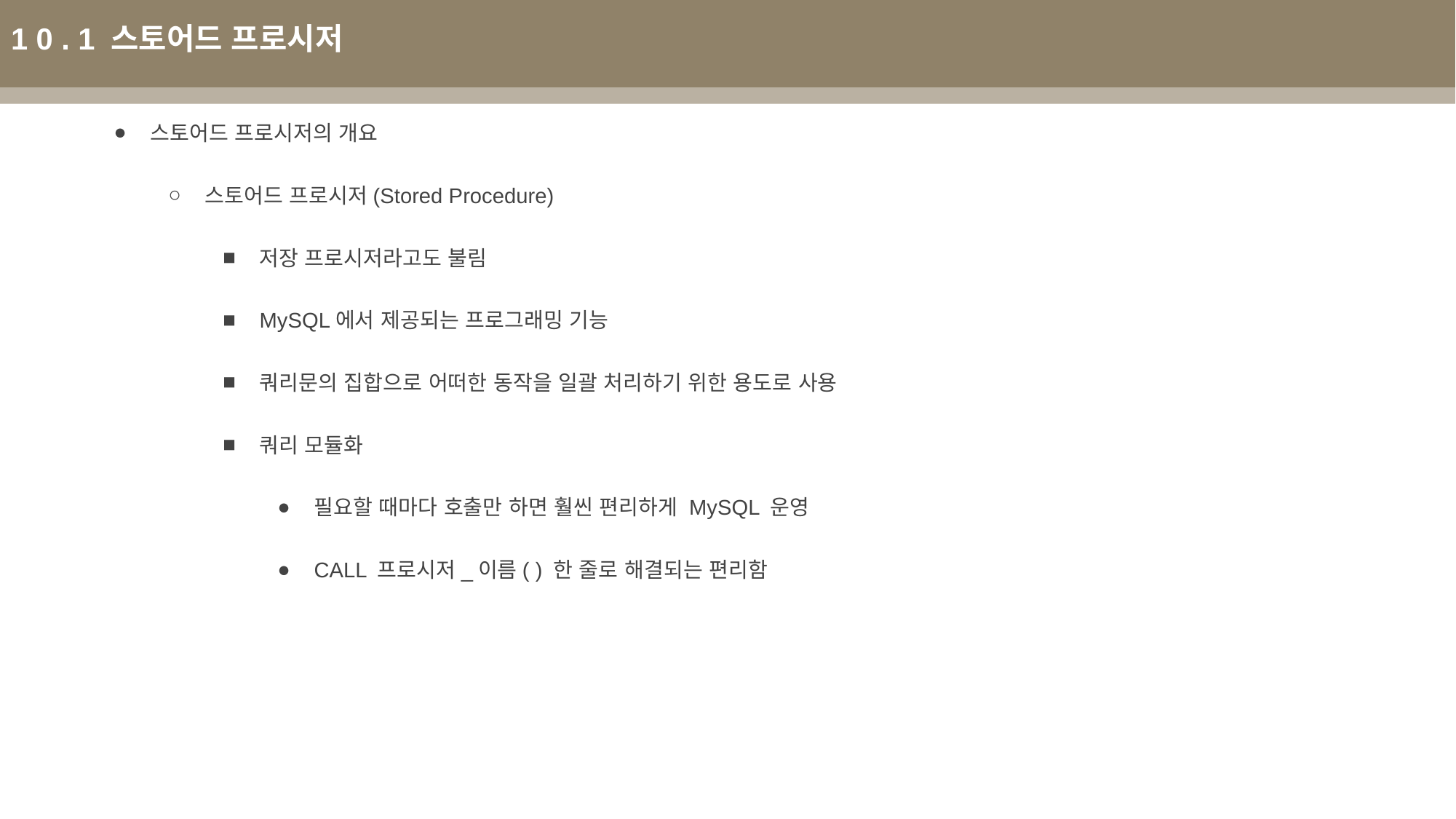

1 0 . 1 스토어드 프로시저
스토어드 프로시저의 개요
스토어드 프로시저(Stored Procedure)
저장 프로시저라고도 불림
MySQL에서 제공되는 프로그래밍 기능
쿼리문의 집합으로 어떠한 동작을 일괄 처리하기 위한 용도로 사용
쿼리 모듈화
필요할 때마다 호출만 하면 훨씬 편리하게 MySQL 운영
CALL 프로시저_이름( ) 한 줄로 해결되는 편리함